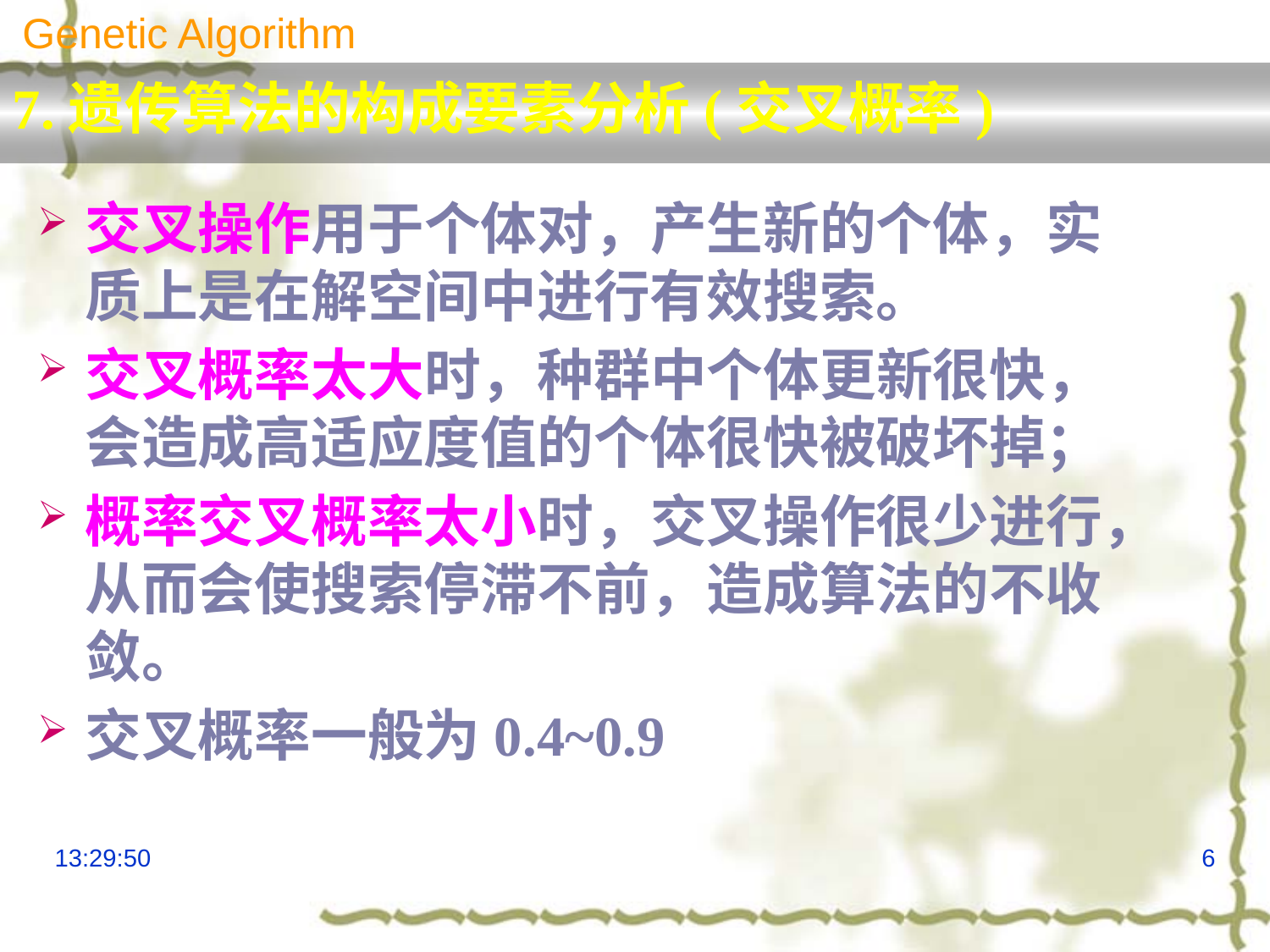

Genetic Algorithm
7.遗传算法的构成要素分析(交叉概率)
交叉操作用于个体对，产生新的个体，实质上是在解空间中进行有效搜索。
交叉概率太大时，种群中个体更新很快，会造成高适应度值的个体很快被破坏掉；
概率交叉概率太小时，交叉操作很少进行，从而会使搜索停滞不前，造成算法的不收敛。
交叉概率一般为0.4~0.9
13:29:50
6